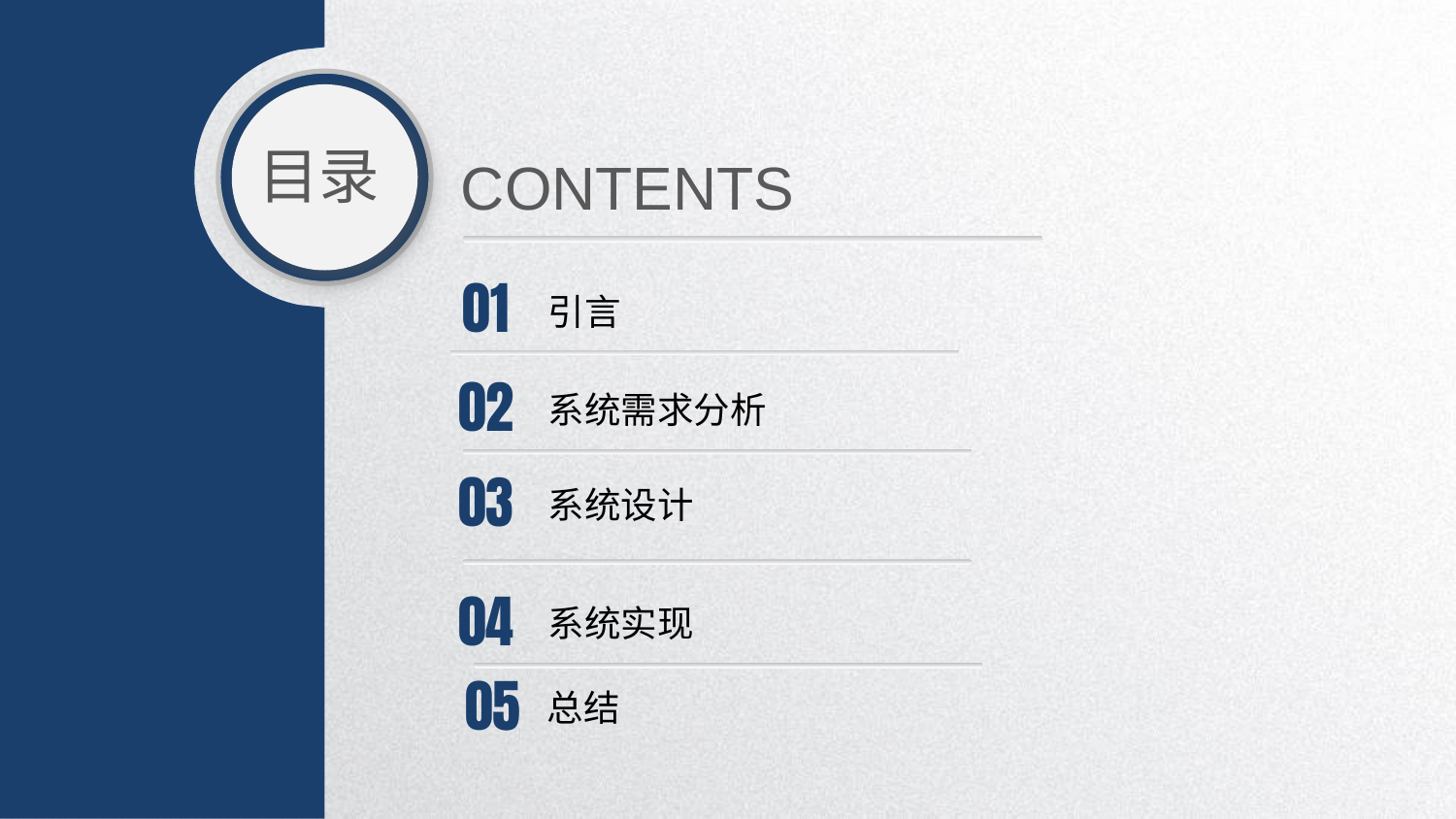

目录
CONTENTS

01
引言

02
系统需求分析

03
系统设计

04
系统实现

05
总结